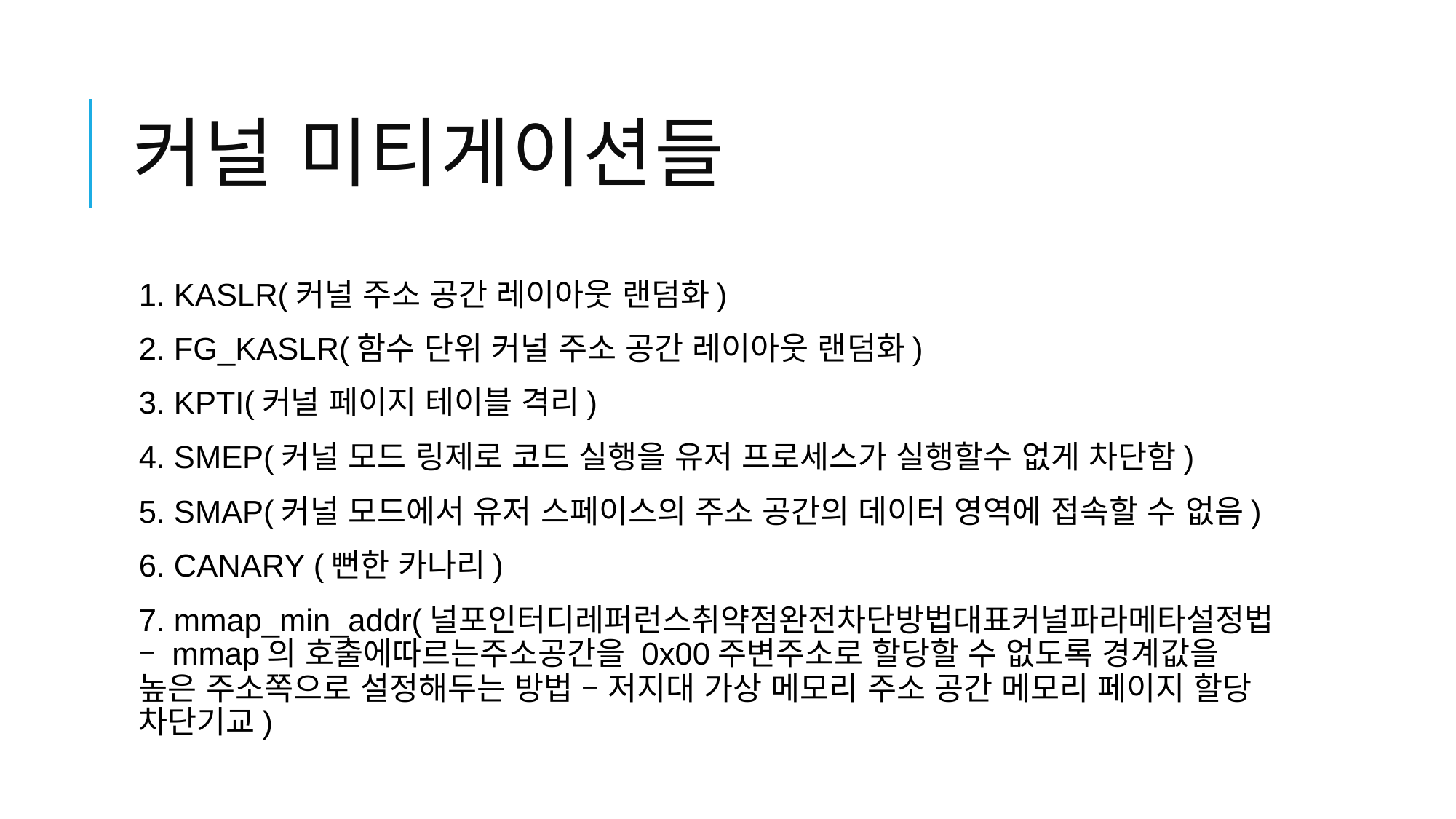

# 커널 미티게이션들
1. KASLR(커널 주소 공간 레이아웃 랜덤화)
2. FG_KASLR(함수 단위 커널 주소 공간 레이아웃 랜덤화)
3. KPTI(커널 페이지 테이블 격리)
4. SMEP(커널 모드 링제로 코드 실행을 유저 프로세스가 실행할수 없게 차단함)
5. SMAP(커널 모드에서 유저 스페이스의 주소 공간의 데이터 영역에 접속할 수 없음)
6. CANARY (뻔한 카나리)
7. mmap_min_addr(널포인터디레퍼런스취약점완전차단방법대표커널파라메타설정법 – mmap의 호출에따르는주소공간을 0x00주변주소로 할당할 수 없도록 경계값을 높은 주소쪽으로 설정해두는 방법 – 저지대 가상 메모리 주소 공간 메모리 페이지 할당 차단기교)